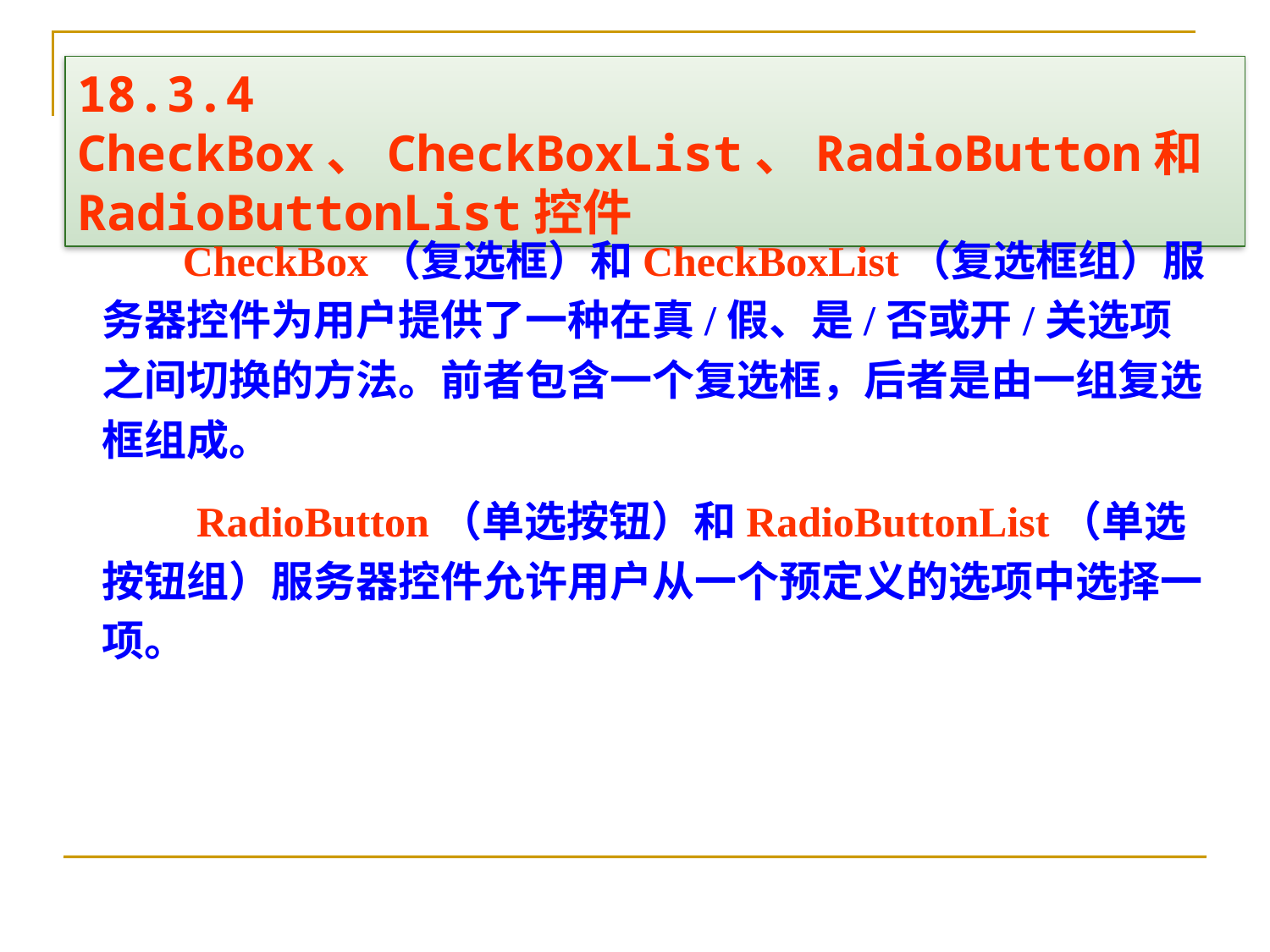

18.3.4　CheckBox、CheckBoxList、RadioButton和RadioButtonList控件
　   CheckBox（复选框）和CheckBoxList（复选框组）服务器控件为用户提供了一种在真/假、是/否或开/关选项之间切换的方法。前者包含一个复选框，后者是由一组复选框组成。
　　RadioButton（单选按钮）和RadioButtonList（单选按钮组）服务器控件允许用户从一个预定义的选项中选择一项。